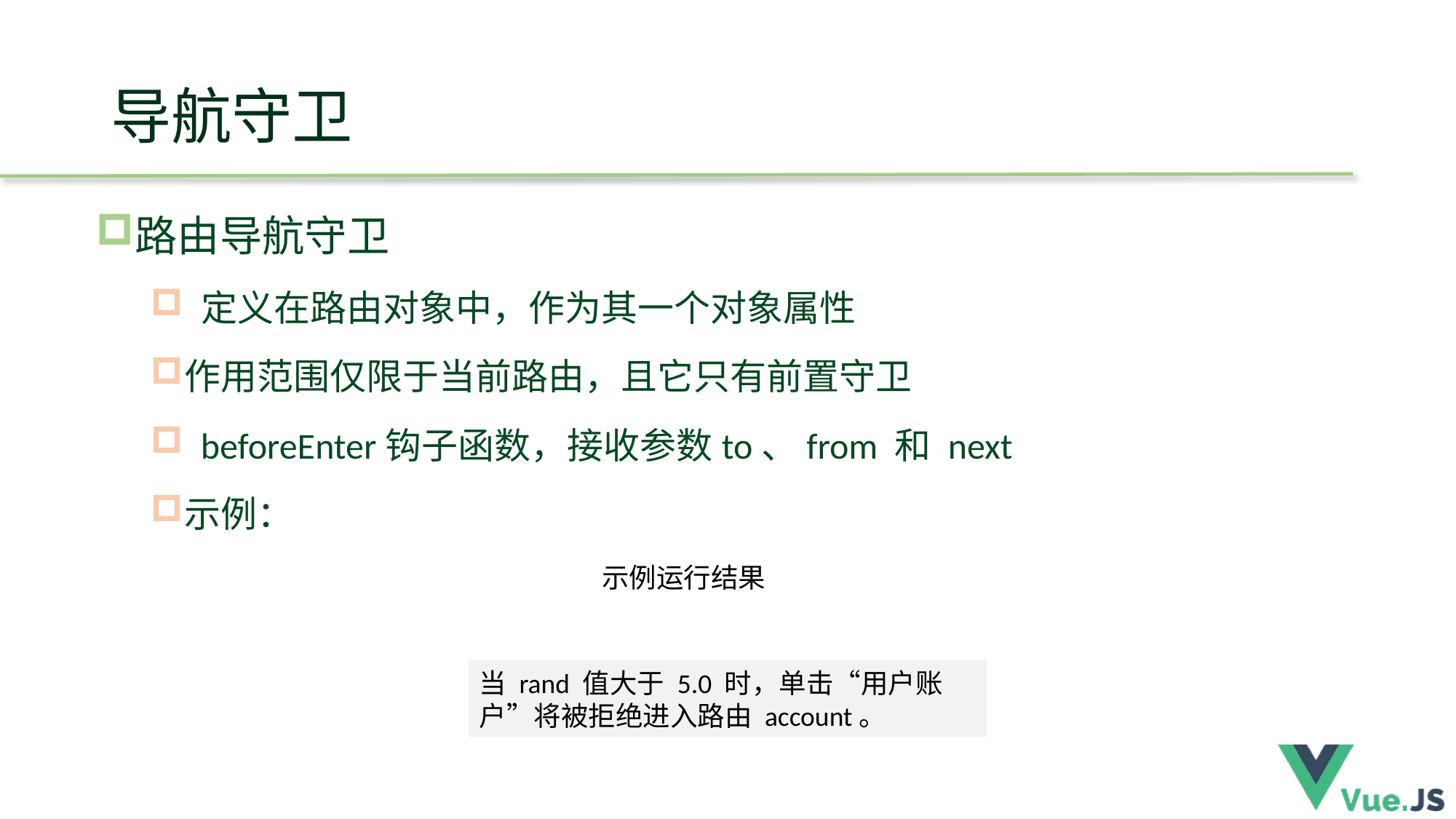

# 导航守卫
路由导航守卫
 定义在路由对象中，作为其一个对象属性
作用范围仅限于当前路由，且它只有前置守卫
  beforeEnter钩子函数，接收参数to、from 和 next
示例：

示例运行结果
当 rand 值大于 5.0 时，单击“用户账户”将被拒绝进入路由 account。